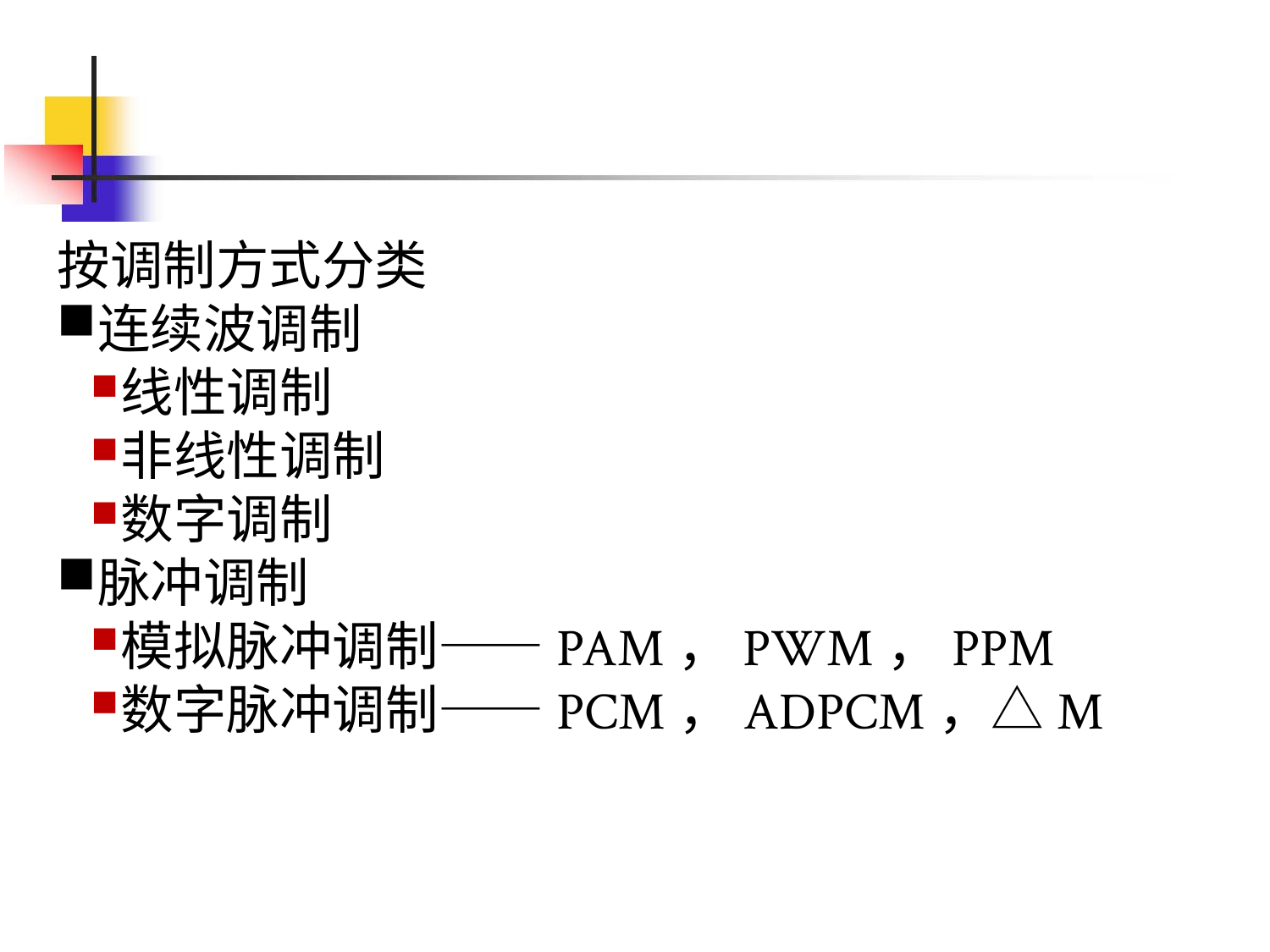

按调制方式分类
连续波调制
线性调制
非线性调制
数字调制
脉冲调制
模拟脉冲调制——PAM，PWM，PPM
数字脉冲调制——PCM，ADPCM，△M